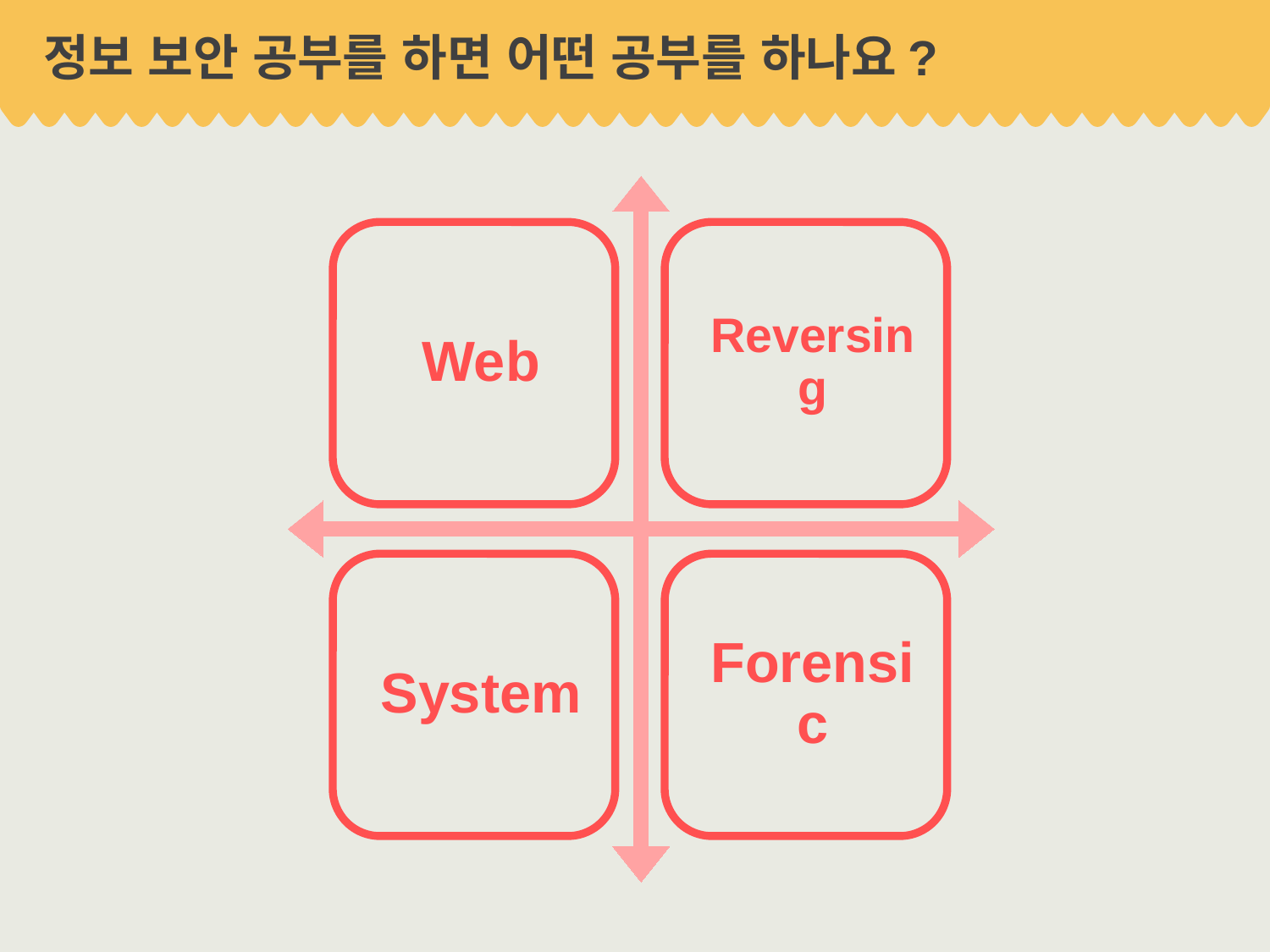

# 정보 보안 공부를 하면 어떤 공부를 하나요?

Web
Reversing
System
Forensic